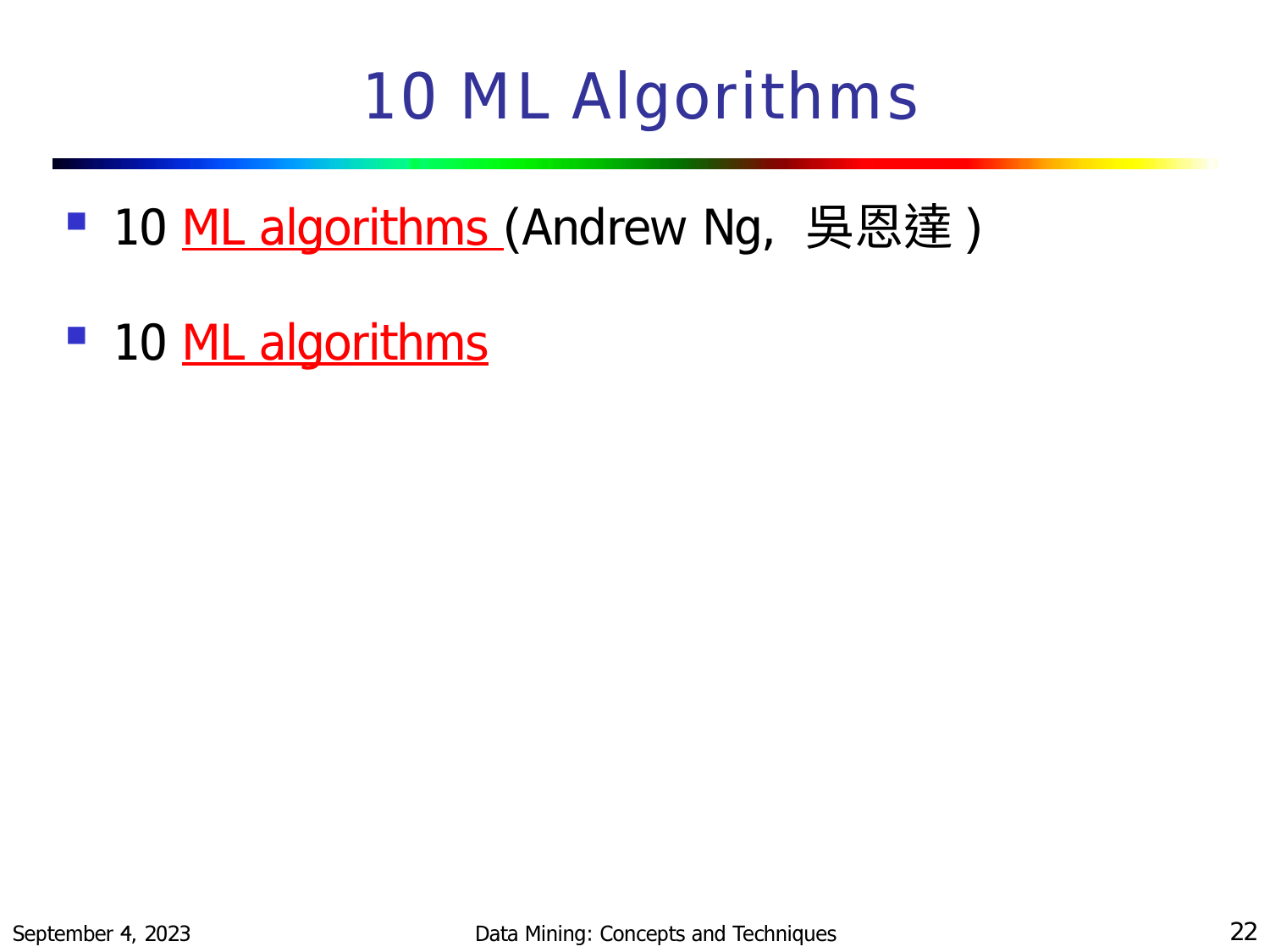

# 10 ML Algorithms
10 ML algorithms (Andrew Ng, 吳恩達)

10 ML algorithms
September 4, 2023
22
Data Mining: Concepts and Techniques